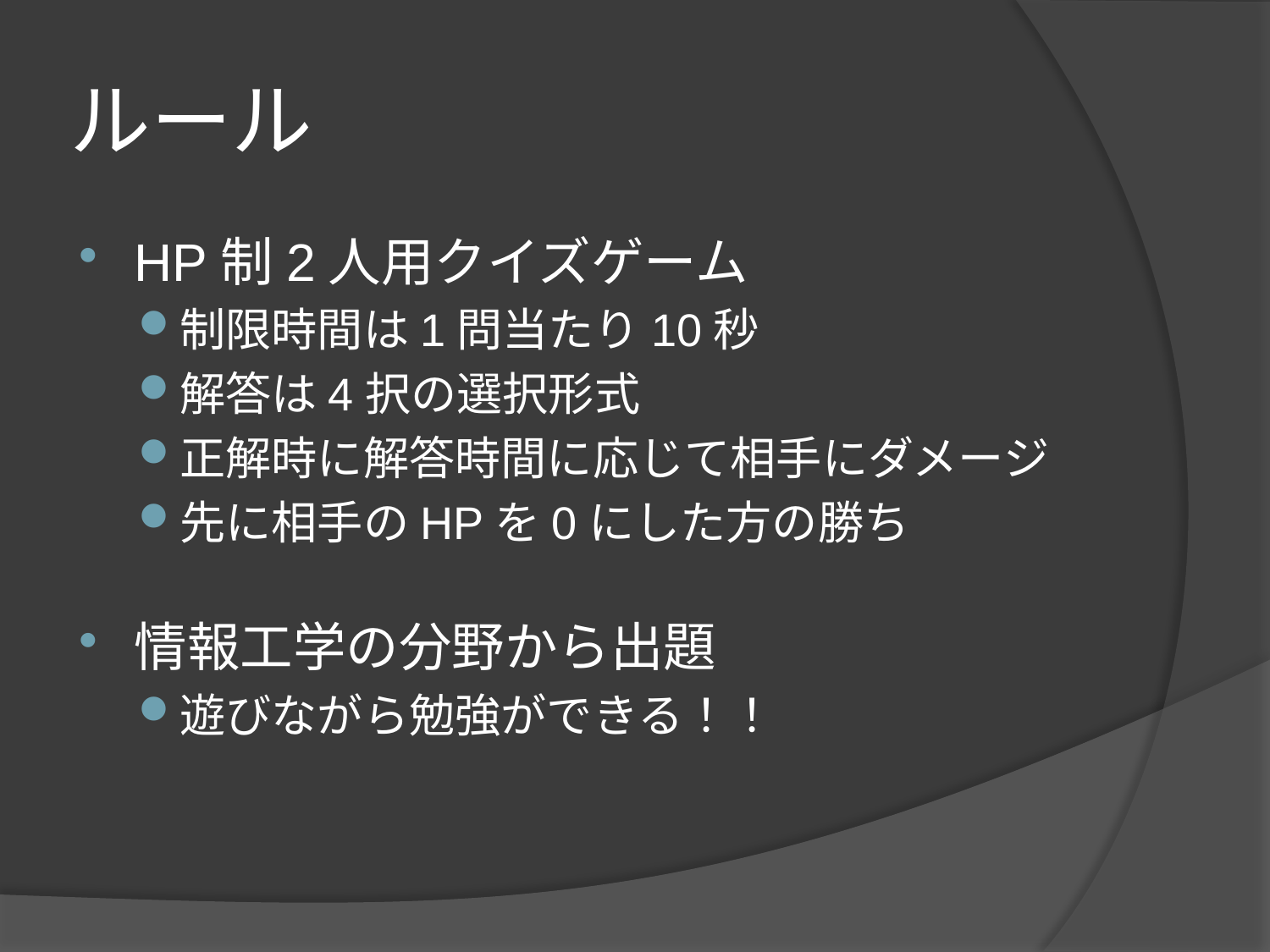

# ルール
HP制2人用クイズゲーム
制限時間は1問当たり10秒
解答は4択の選択形式
正解時に解答時間に応じて相手にダメージ
先に相手のHPを0にした方の勝ち
情報工学の分野から出題
遊びながら勉強ができる！！